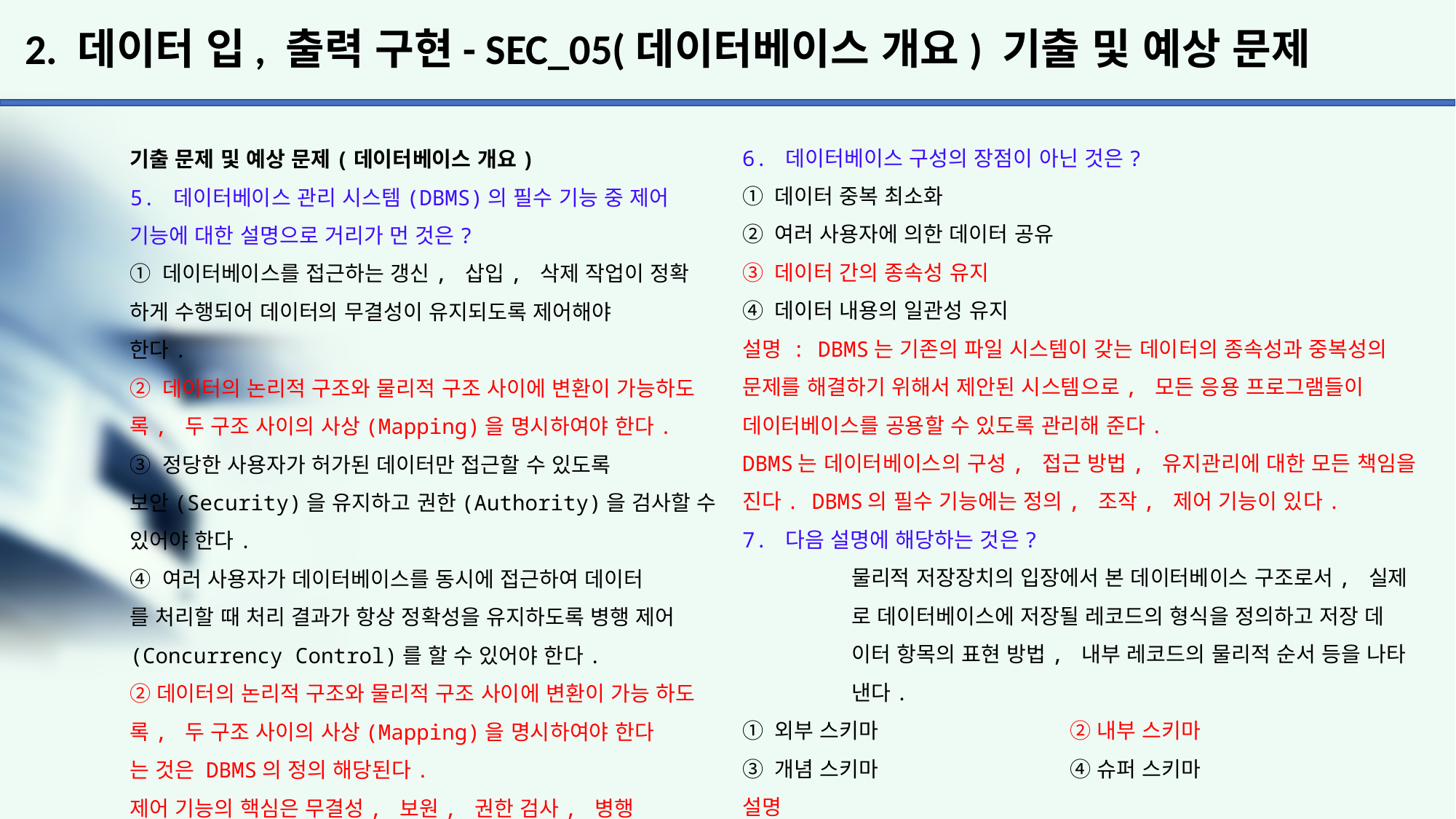

# 2. 데이터 입, 출력 구현- SEC_05(데이터베이스 개요) 기출 및 예상 문제
6. 데이터베이스 구성의 장점이 아닌 것은?
① 데이터 중복 최소화
② 여러 사용자에 의한 데이터 공유
③ 데이터 간의 종속성 유지
④ 데이터 내용의 일관성 유지
설명 : DBMS는 기존의 파일 시스템이 갖는 데이터의 종속성과 중복성의
문제를 해결하기 위해서 제안된 시스템으로, 모든 응용 프로그램들이
데이터베이스를 공용할 수 있도록 관리해 준다.
DBMS는 데이터베이스의 구성, 접근 방법, 유지관리에 대한 모든 책임을
진다. DBMS의 필수 기능에는 정의, 조작, 제어 기능이 있다.
7. 다음 설명에 해당하는 것은?
	물리적 저장장치의 입장에서 본 데이터베이스 구조로서, 실제
	로 데이터베이스에 저장될 레코드의 형식을 정의하고 저장 데
	이터 항목의 표현 방법, 내부 레코드의 물리적 순서 등을 나타
	낸다.
① 외부 스키마		② 내부 스키마
③ 개념 스키마		④ 슈퍼 스키마
설명
외부 스키마 : 사용자나 응용 프로그래머가 각 개인의 입장에서 필요로
하는 논리적 구조를 정의한 것이다.
개념 스키마 : 데이터베이스의 전체적인 논리적 구조로서, 모든 응용
프로그램이나 사용자들이 필요로 하는 데이터를 종합 조직 전체의
데이터베이스로 하나만 존재한다. 개체 간의 관계와 조건을 나타내고
데이터베이스의 접근 권한, 보안 및 무결성 규칙에 관한 명세를 정의
한다.
내부 스키마 : 물리적 저장장치의 입장에서 본 데이터베이스 구조로서, 실제로 데이터베이스에 저장될 레코드의 형식을 정의하고 저장 데이터 항목의 표현 방법, 내부 레코드의 물리적 순서 등을 나타낸다.
기출 문제 및 예상 문제(데이터베이스 개요)
5. 데이터베이스 관리 시스템(DBMS)의 필수 기능 중 제어 기능에 대한 설명으로 거리가 먼 것은?
① 데이터베이스를 접근하는 갱신, 삽입, 삭제 작업이 정확
하게 수행되어 데이터의 무결성이 유지되도록 제어해야
한다.
② 데이터의 논리적 구조와 물리적 구조 사이에 변환이 가능하도록, 두 구조 사이의 사상(Mapping)을 명시하여야 한다.
③ 정당한 사용자가 허가된 데이터만 접근할 수 있도록
보안(Security)을 유지하고 권한(Authority)을 검사할 수
있어야 한다.
④ 여러 사용자가 데이터베이스를 동시에 접근하여 데이터
를 처리할 때 처리 결과가 항상 정확성을 유지하도록 병행 제어(Concurrency Control)를 할 수 있어야 한다.
②데이터의 논리적 구조와 물리적 구조 사이에 변환이 가능 하도록, 두 구조 사이의 사상(Mapping)을 명시하여야 한다
는 것은 DBMS의 정의 해당된다.
제어 기능의 핵심은 무결성, 보원, 권한 검사, 병행 제어이다.